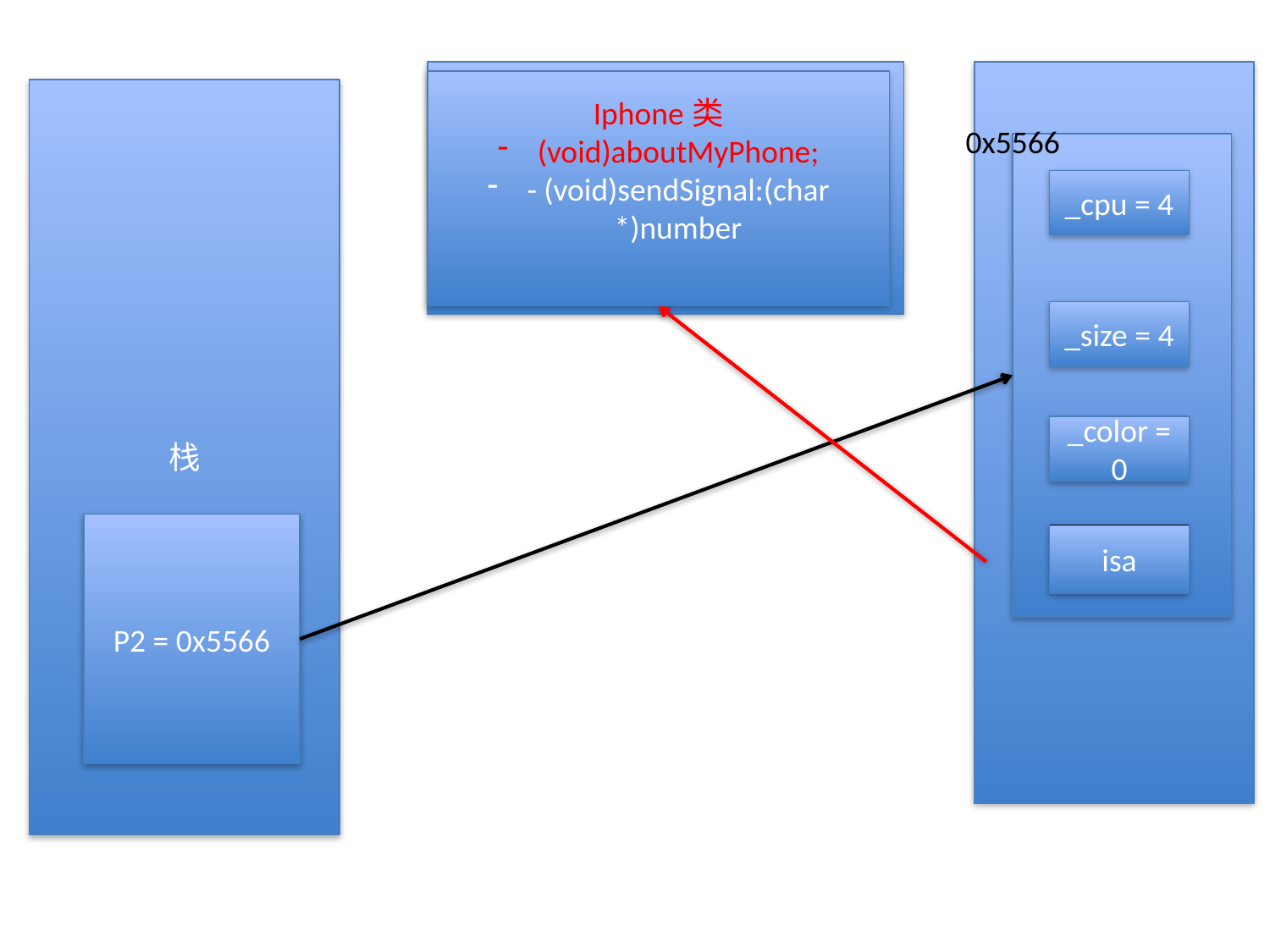

代码区
堆
Iphone类
(void)aboutMyPhone;
- (void)sendSignal:(char *)number

栈
0x5566

_cpu = 4
_size = 4
_color = 0
P2 = 0x5566
isa